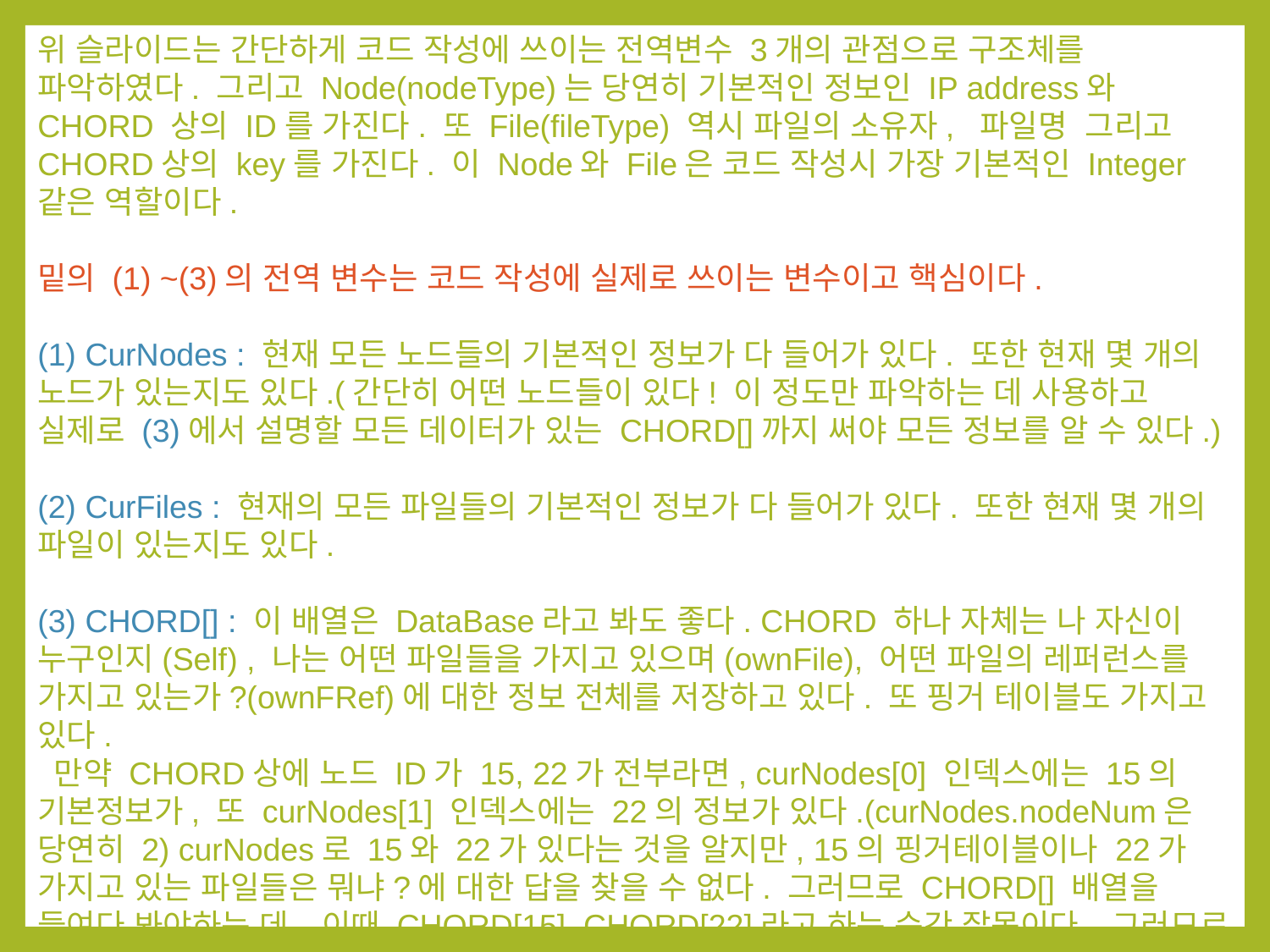

위 슬라이드는 간단하게 코드 작성에 쓰이는 전역변수 3개의 관점으로 구조체를 파악하였다. 그리고 Node(nodeType)는 당연히 기본적인 정보인 IP address와 CHORD 상의 ID를 가진다. 또 File(fileType) 역시 파일의 소유자,  파일명  그리고 CHORD상의 key를 가진다. 이 Node와 File은 코드 작성시 가장 기본적인 Integer 같은 역할이다.

밑의 (1) ~(3)의 전역 변수는 코드 작성에 실제로 쓰이는 변수이고 핵심이다.

(1) CurNodes : 현재 모든 노드들의 기본적인 정보가 다 들어가 있다. 또한 현재 몇 개의 노드가 있는지도 있다.(간단히 어떤 노드들이 있다! 이 정도만 파악하는 데 사용하고 실제로 (3)에서 설명할 모든 데이터가 있는 CHORD[]까지 써야 모든 정보를 알 수 있다.)

(2) CurFiles : 현재의 모든 파일들의 기본적인 정보가 다 들어가 있다. 또한 현재 몇 개의 파일이 있는지도 있다.

(3) CHORD[] : 이 배열은 DataBase라고 봐도 좋다. CHORD 하나 자체는 나 자신이 누구인지(Self) , 나는 어떤 파일들을 가지고 있으며(ownFile), 어떤 파일의 레퍼런스를 가지고 있는가?(ownFRef)에 대한 정보 전체를 저장하고 있다. 또 핑거 테이블도 가지고 있다.
 만약 CHORD상에 노드 ID가 15, 22가 전부라면, curNodes[0] 인덱스에는 15의 기본정보가, 또 curNodes[1] 인덱스에는 22의 정보가 있다.(curNodes.nodeNum은 당연히 2) curNodes로 15와 22가 있다는 것을 알지만, 15의 핑거테이블이나 22가 가지고 있는 파일들은 뭐냐?에 대한 답을 찾을 수 없다. 그러므로 CHORD[] 배열을 들여다 봐야하는 데, 이때 CHORD[15], CHORD[22]라고 하는 순간 잘못이다. 그러므로 CHORD[노드 ID가 15인놈의 인덱스가 뭐지?]를 도와주는 함수가 바로 nID2CPos(nodeID)이다.